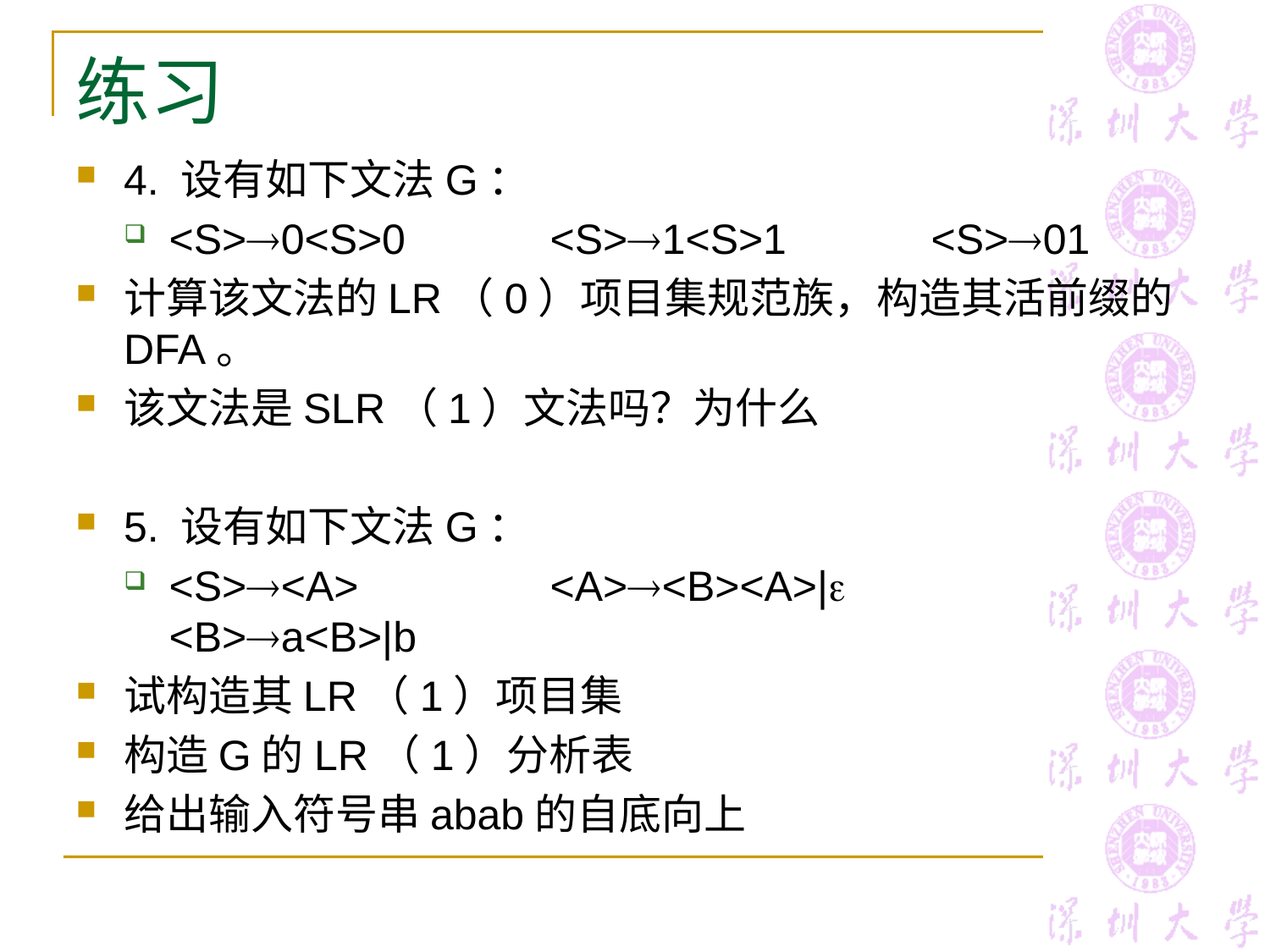

# 练习
4. 设有如下文法G：
<S>→0<S>0		<S>→1<S>1		<S>→01
计算该文法的LR（0）项目集规范族，构造其活前缀的DFA。
该文法是SLR（1）文法吗？为什么

5. 设有如下文法G：
<S>→<A>		<A>→<B><A>|ε		<B>→a<B>|b
试构造其LR（1）项目集
构造G的LR（1）分析表
给出输入符号串abab的自底向上